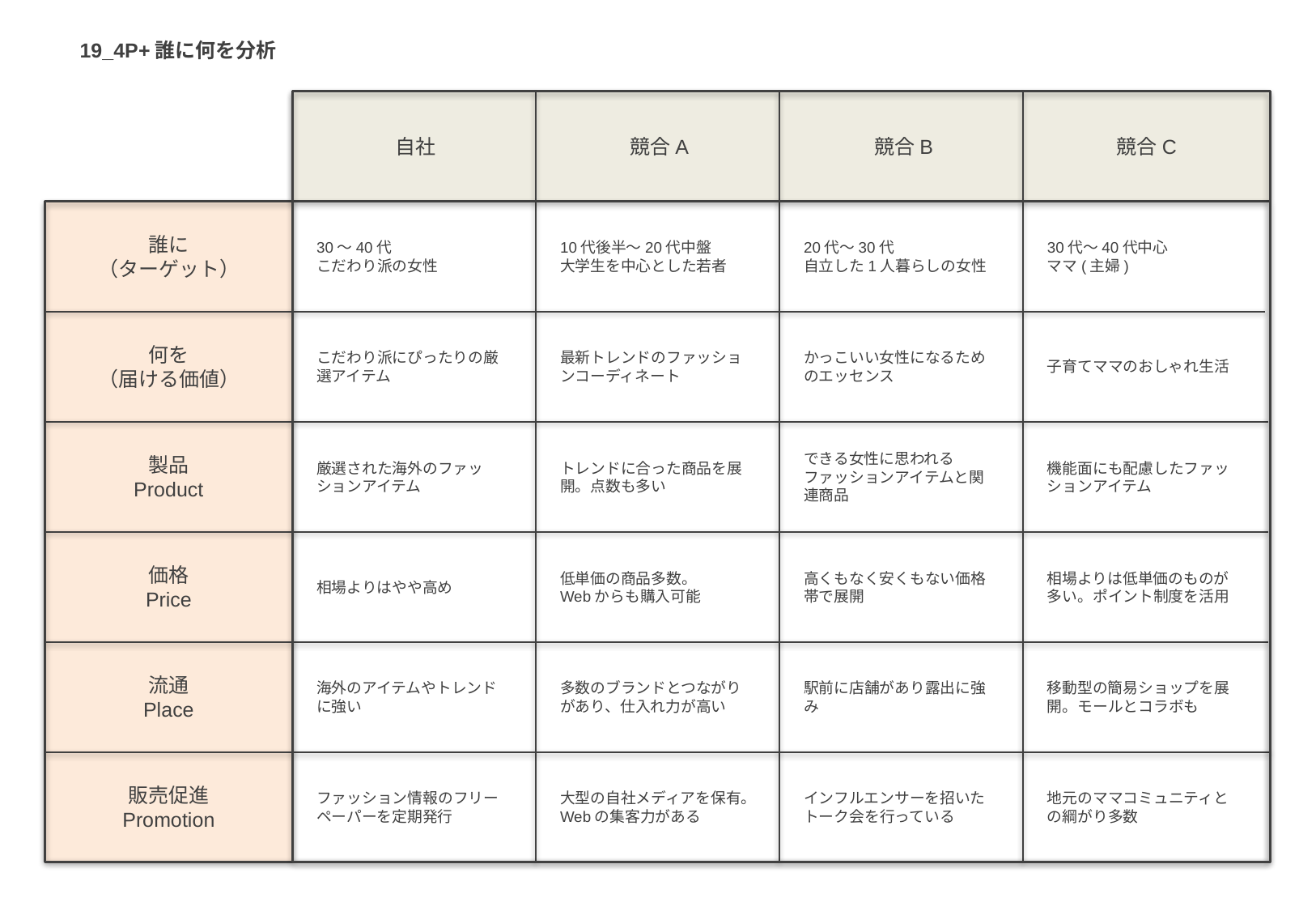

19_4P+誰に何を分析

自社
競合A
競合B
競合C

誰に
（ターゲット）
30代〜40代中心
ママ(主婦)
30〜40代
こだわり派の女性
10代後半〜20代中盤
大学生を中心とした若者
20代〜30代
自立した1人暮らしの女性
何を
（届ける価値）
最新トレンドのファッションコーディネート
かっこいい女性になるためのエッセンス
こだわり派にぴったりの厳選アイテム
子育てママのおしゃれ生活
できる女性に思われるファッションアイテムと関連商品
製品
Product
厳選された海外のファッションアイテム
機能面にも配慮したファッションアイテム
トレンドに合った商品を展開。点数も多い
価格
Price
低単価の商品多数。
Webからも購入可能
高くもなく安くもない価格帯で展開
相場よりは低単価のものが多い。ポイント制度を活用
相場よりはやや高め
流通
Place
海外のアイテムやトレンドに強い
多数のブランドとつながりがあり、仕入れ力が高い
駅前に店舗があり露出に強み
移動型の簡易ショップを展開。モールとコラボも
販売促進
Promotion
インフルエンサーを招いたトーク会を行っている
地元のママコミュニティとの綱がり多数
ファッション情報のフリーペーパーを定期発行
大型の自社メディアを保有。Webの集客力がある